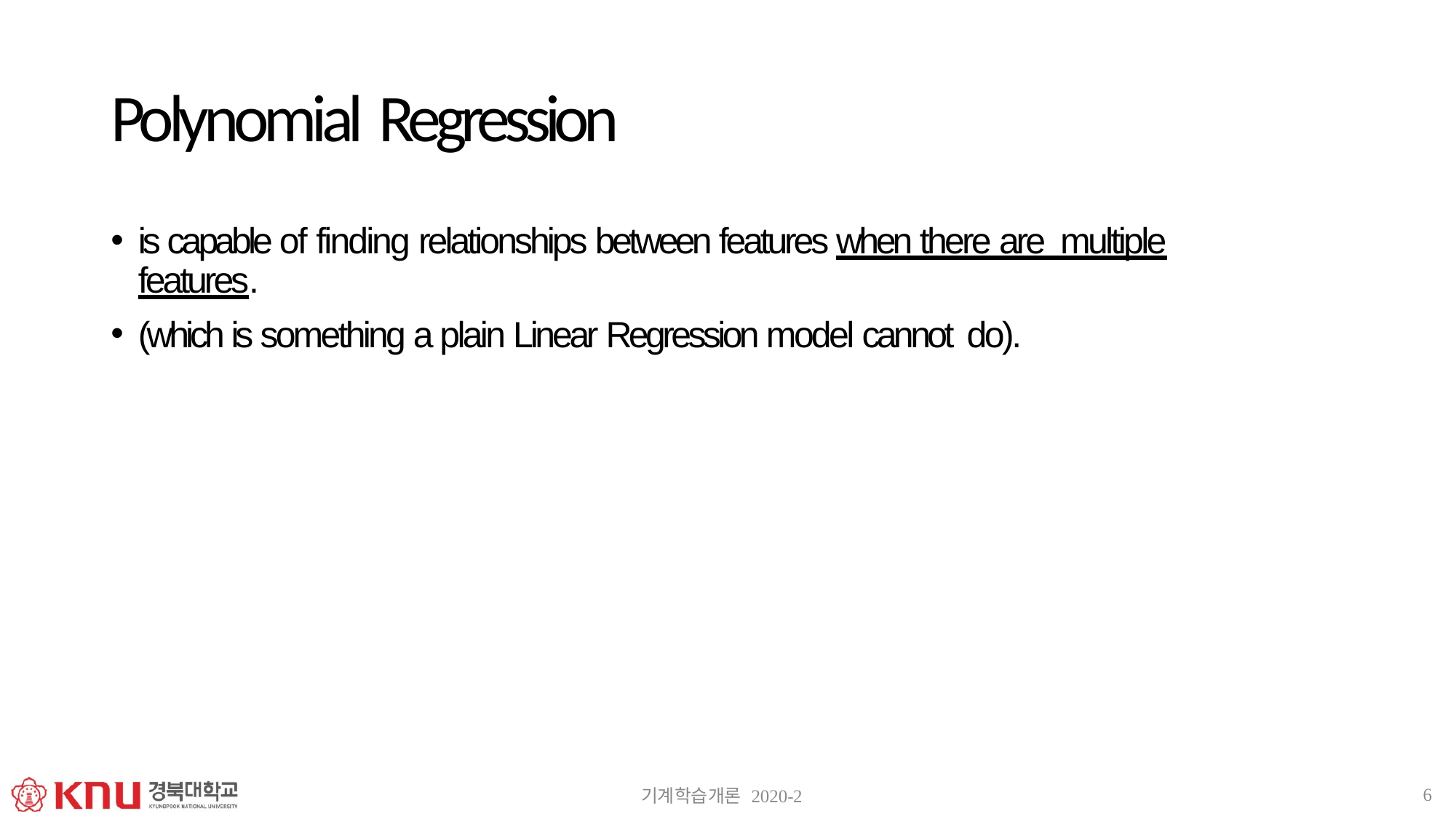

# Polynomial Regression
is capable of finding relationships between features when there are  multiple features.
(which is something a plain Linear Regression model cannot do).
6
기계학습개론 2020-2